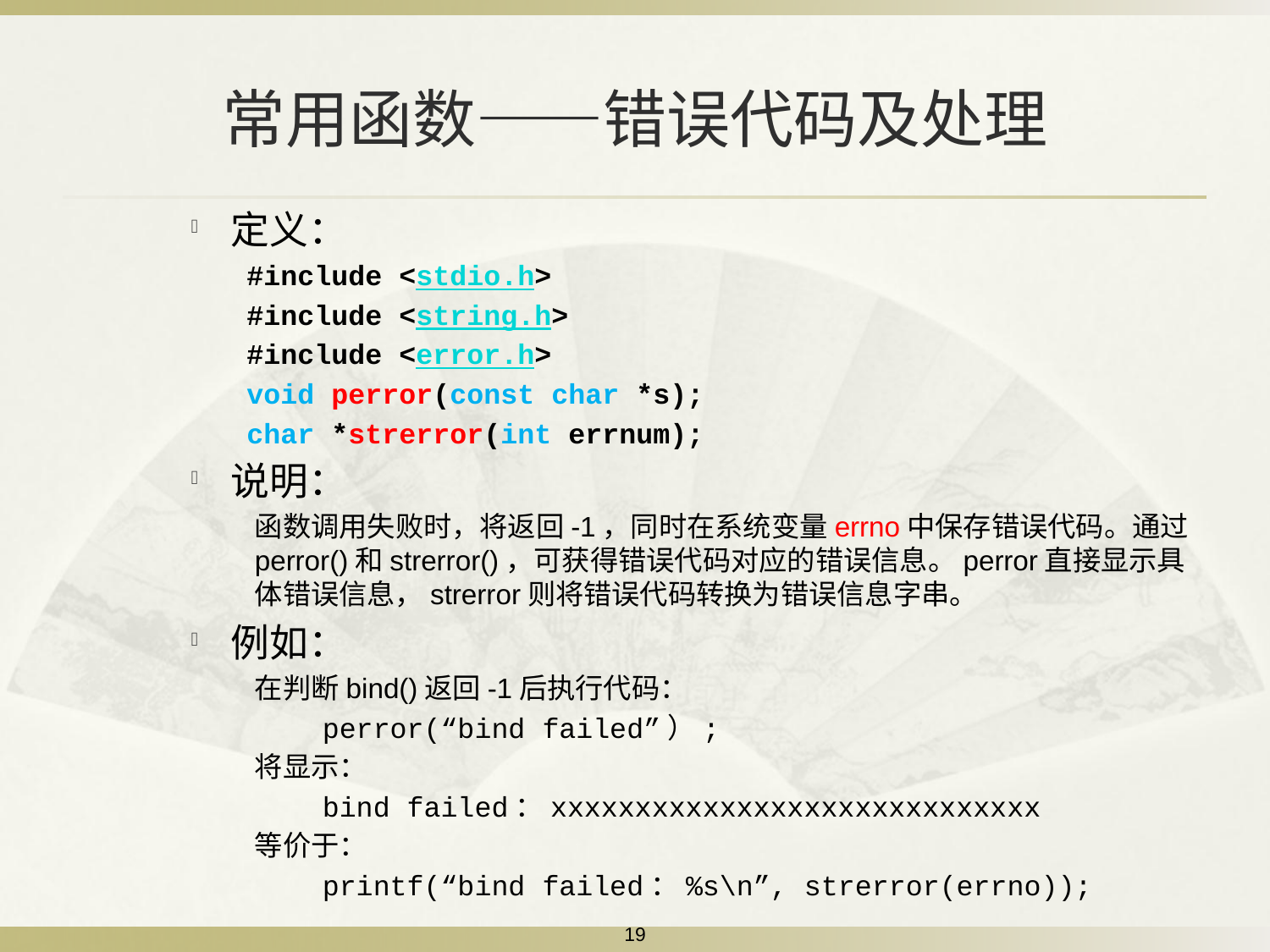

# 常用函数——错误代码及处理
定义：
#include <stdio.h>
#include <string.h>
#include <error.h>
void perror(const char *s);
char *strerror(int errnum);
说明：
函数调用失败时，将返回-1，同时在系统变量errno中保存错误代码。通过perror()和strerror()，可获得错误代码对应的错误信息。perror直接显示具体错误信息，strerror则将错误代码转换为错误信息字串。
例如：
在判断bind()返回-1后执行代码：
    perror(“bind failed”）;
将显示：
    bind failed：xxxxxxxxxxxxxxxxxxxxxxxxxxxxx
等价于：
    printf(“bind failed：%s\n”, strerror(errno));
19